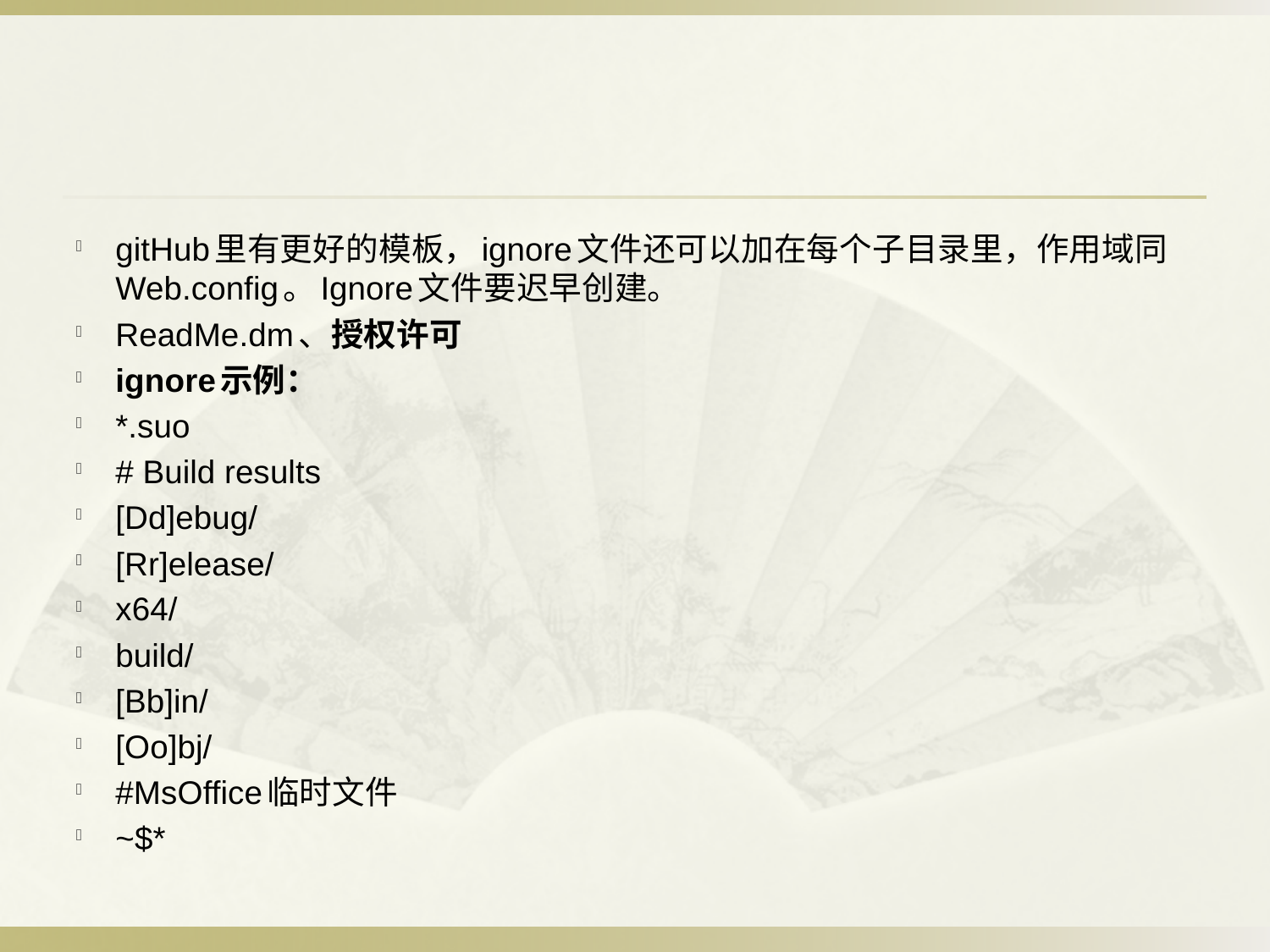

#
gitHub里有更好的模板，ignore文件还可以加在每个子目录里，作用域同Web.config。Ignore文件要迟早创建。
ReadMe.dm、授权许可
ignore示例：
*.suo
# Build results
[Dd]ebug/
[Rr]elease/
x64/
build/
[Bb]in/
[Oo]bj/
#MsOffice临时文件
~$*